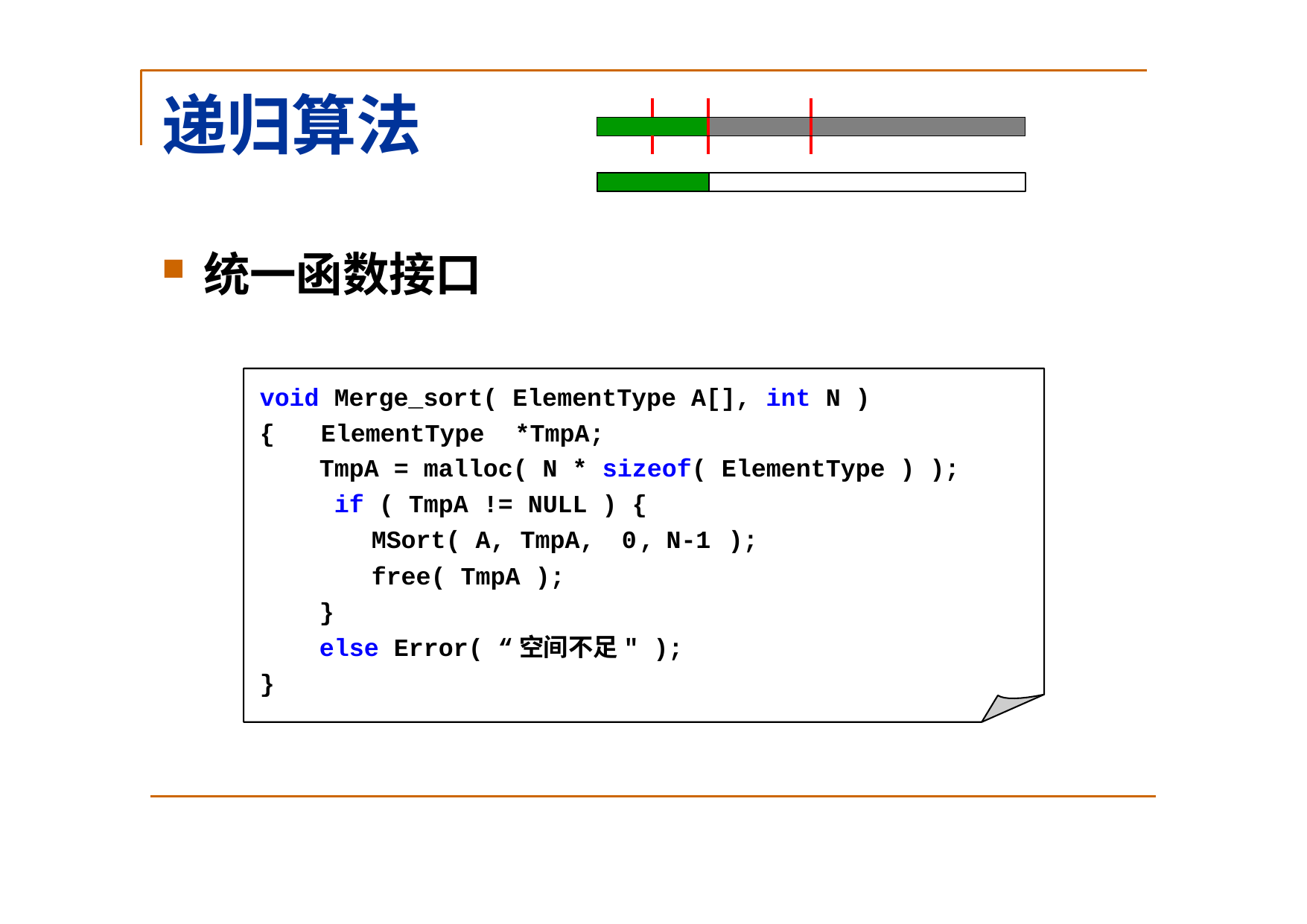

# 递归算法
|  |  |  |  |
| --- | --- | --- | --- |
|  |  |  |  |
|  |  |  |  |

统一函数接口

void Merge_sort( ElementType A[], int N )
{	ElementType	*TmpA;
TmpA = malloc( N * sizeof( ElementType ) );  if ( TmpA != NULL ) {
MSort( A, TmpA,   ,     );
free( TmpA );
}
else Error( “空间不足" );
}
0  N-1